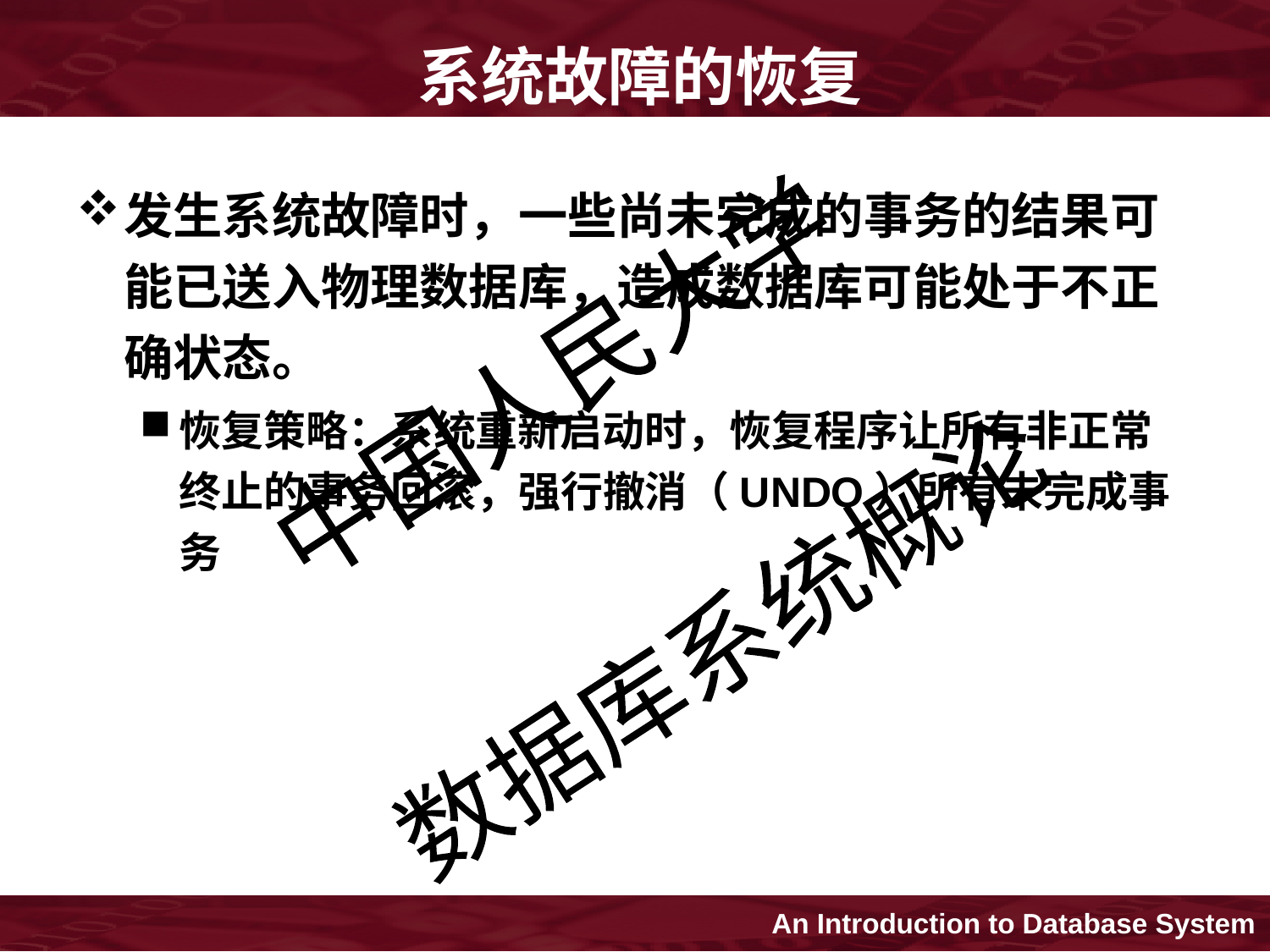

系统故障的恢复
发生系统故障时，一些尚未完成的事务的结果可能已送入物理数据库，造成数据库可能处于不正确状态。
恢复策略：系统重新启动时，恢复程序让所有非正常终止的事务回滚，强行撤消（UNDO）所有未完成事务